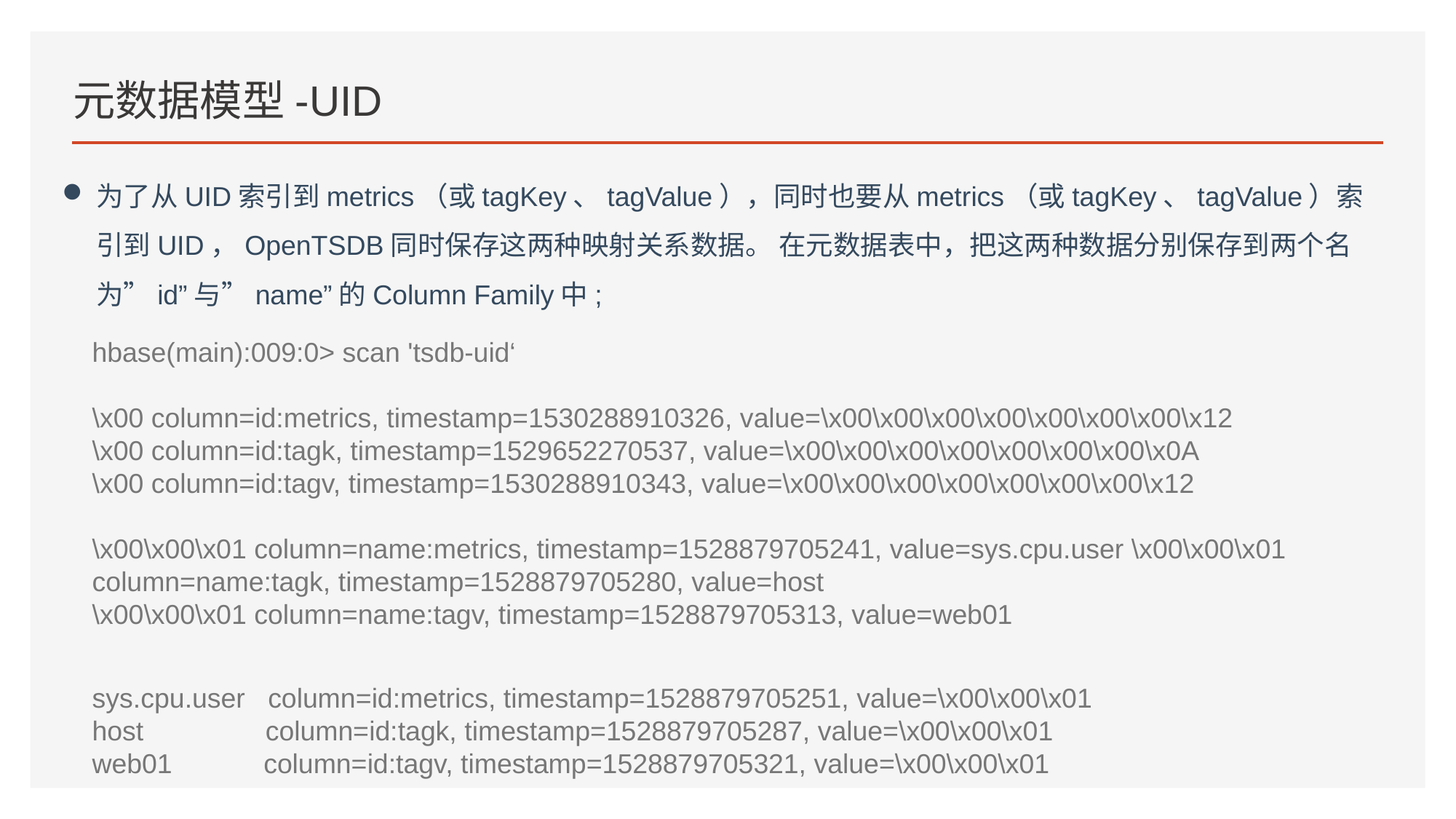

# 元数据模型-UID

为了从UID索引到metrics（或tagKey、tagValue），同时也要从metrics（或tagKey、tagValue）索引到UID，OpenTSDB同时保存这两种映射关系数据。 在元数据表中，把这两种数据分别保存到两个名为”id”与”name”的Column Family中;

hbase(main):009:0> scan 'tsdb-uid‘

\x00 column=id:metrics, timestamp=1530288910326, value=\x00\x00\x00\x00\x00\x00\x00\x12
\x00 column=id:tagk, timestamp=1529652270537, value=\x00\x00\x00\x00\x00\x00\x00\x0A
\x00 column=id:tagv, timestamp=1530288910343, value=\x00\x00\x00\x00\x00\x00\x00\x12

\x00\x00\x01 column=name:metrics, timestamp=1528879705241, value=sys.cpu.user \x00\x00\x01 column=name:tagk, timestamp=1528879705280, value=host
\x00\x00\x01 column=name:tagv, timestamp=1528879705313, value=web01

sys.cpu.user   column=id:metrics, timestamp=1528879705251, value=\x00\x00\x01
host                column=id:tagk, timestamp=1528879705287, value=\x00\x00\x01
web01            column=id:tagv, timestamp=1528879705321, value=\x00\x00\x01